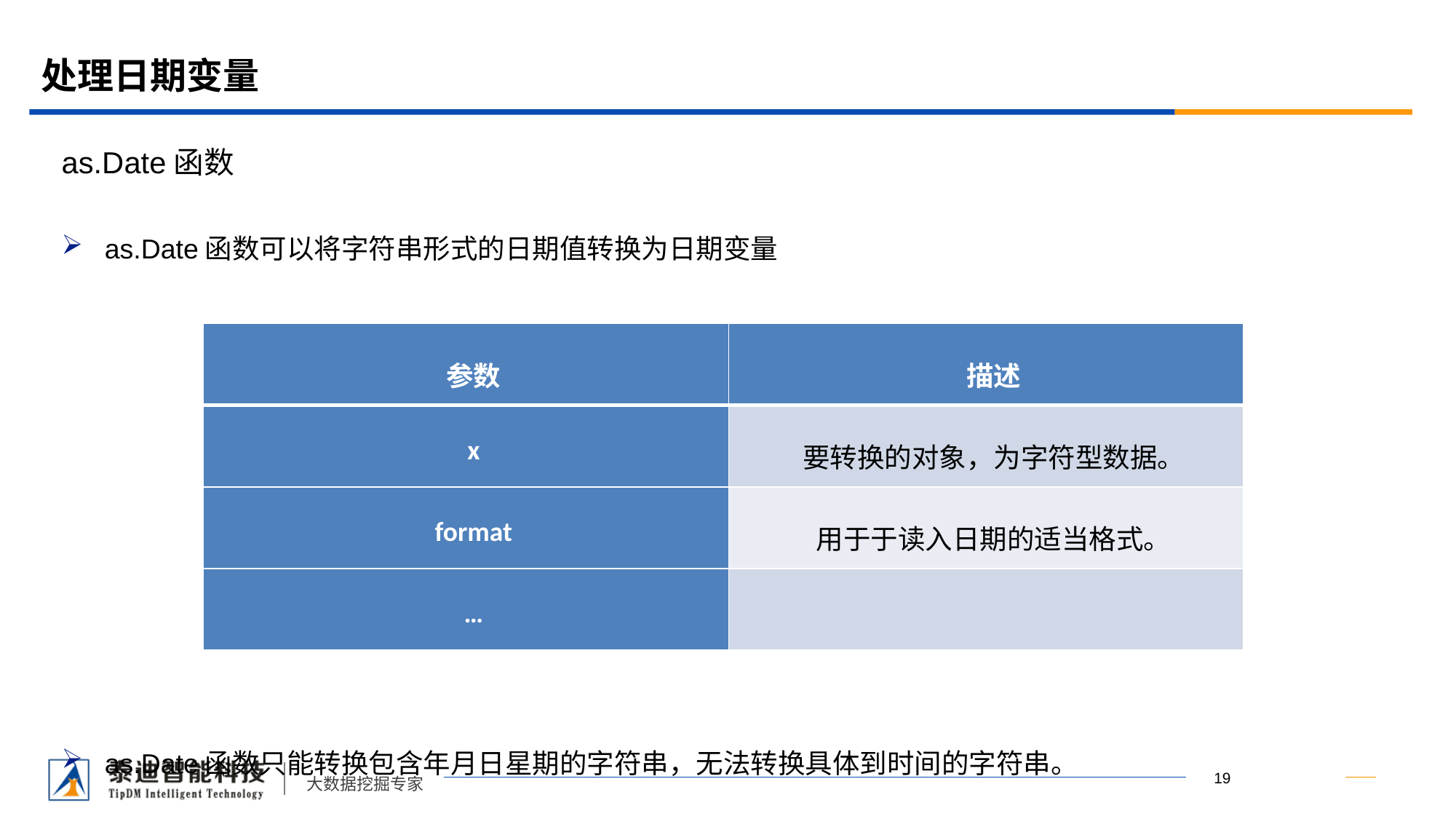

# 处理日期变量
as.Date函数
as.Date函数可以将字符串形式的日期值转换为日期变量

as.Date函数只能转换包含年月日星期的字符串，无法转换具体到时间的字符串。
| 参数 | 描述 |
| --- | --- |
| x | 要转换的对象，为字符型数据。 |
| format | 用于于读入日期的适当格式。 |
| … |  |